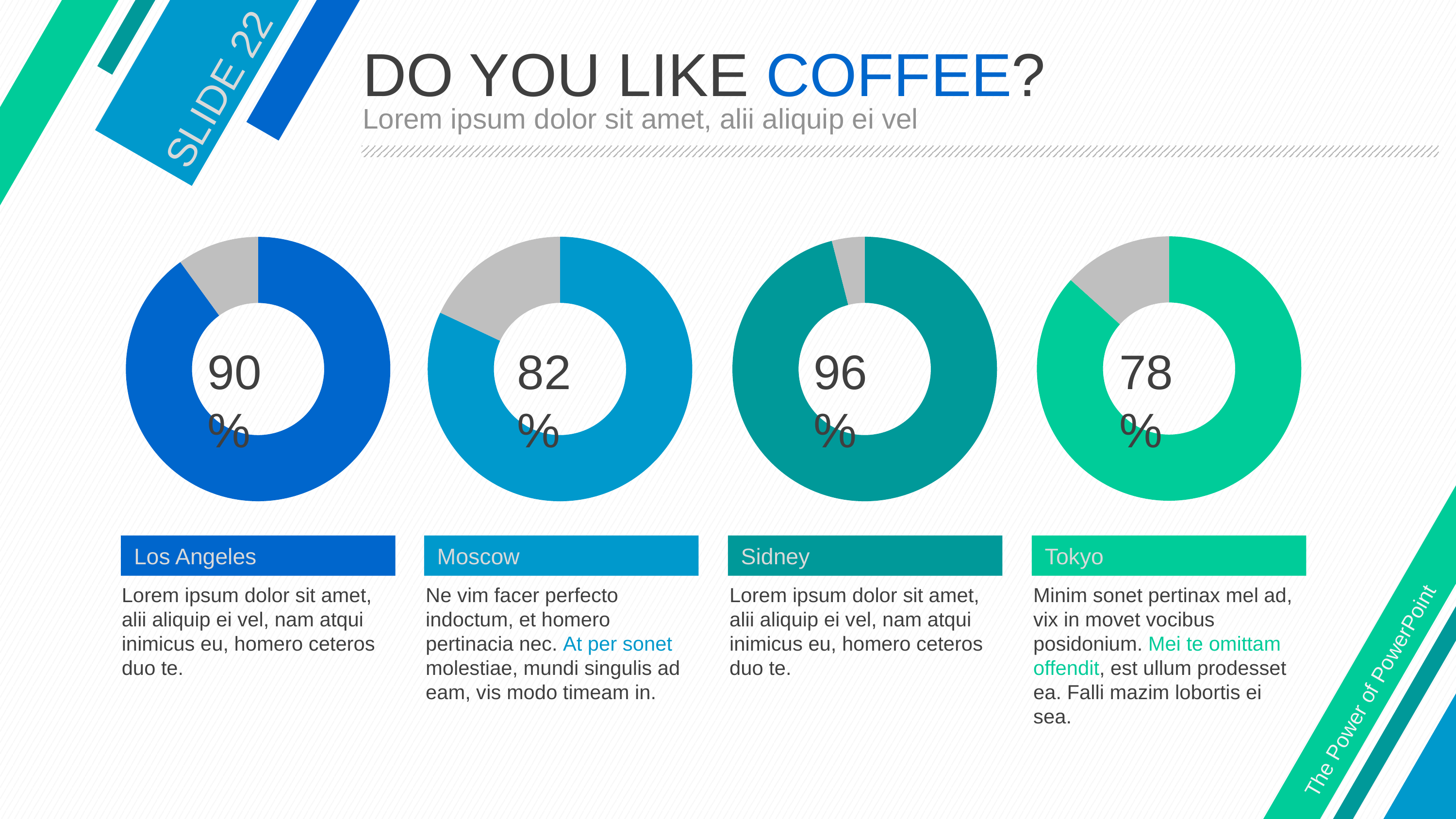

# DO YOU LIKE COFFEE?
SLIDE 22
Lorem ipsum dolor sit amet, alii aliquip ei vel

### Chart

| Category | 売上高 |
|---|---|
| 第 1 四半期 | 0.78 |
| 第 2 四半期 | 0.12 |

### Chart

| Category | 売上高 |
|---|---|
| 第 1 四半期 | 0.82 |
| 第 2 四半期 | 0.18 |

### Chart

| Category | 売上高 |
|---|---|
| 第 1 四半期 | 0.96 |
| 第 2 四半期 | 0.04 |

### Chart

| Category | 売上高 |
|---|---|
| 第 1 四半期 | 0.9 |
| 第 2 四半期 | 0.1 |
96%
82%
90%
78%
Los Angeles
Moscow
Sidney
Tokyo
Lorem ipsum dolor sit amet, alii aliquip ei vel, nam atqui inimicus eu, homero ceteros duo te.
Ne vim facer perfecto indoctum, et homero pertinacia nec. At per sonet molestiae, mundi singulis ad eam, vis modo timeam in.
Lorem ipsum dolor sit amet, alii aliquip ei vel, nam atqui inimicus eu, homero ceteros duo te.
Minim sonet pertinax mel ad, vix in movet vocibus posidonium. Mei te omittam offendit, est ullum prodesset ea. Falli mazim lobortis ei sea.
The Power of PowerPoint